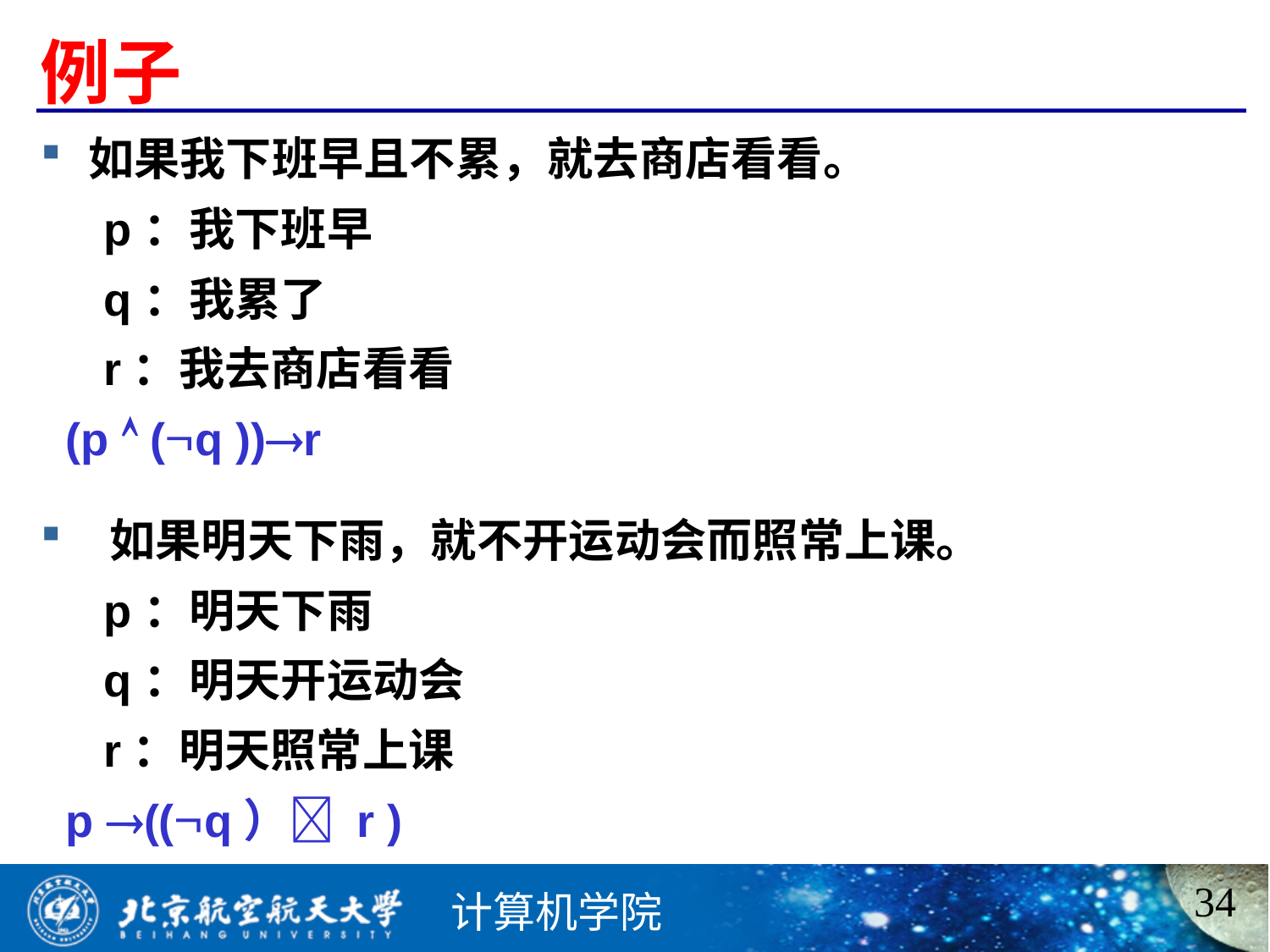

# 例子
如果我下班早且不累，就去商店看看。
     p：我下班早
     q：我累了
     r：我去商店看看
  (p ∧ (¬q ))→r
 如果明天下雨，就不开运动会而照常上课。
     p：明天下雨
     q：明天开运动会
     r：明天照常上课
  p →((¬q）∧ r )